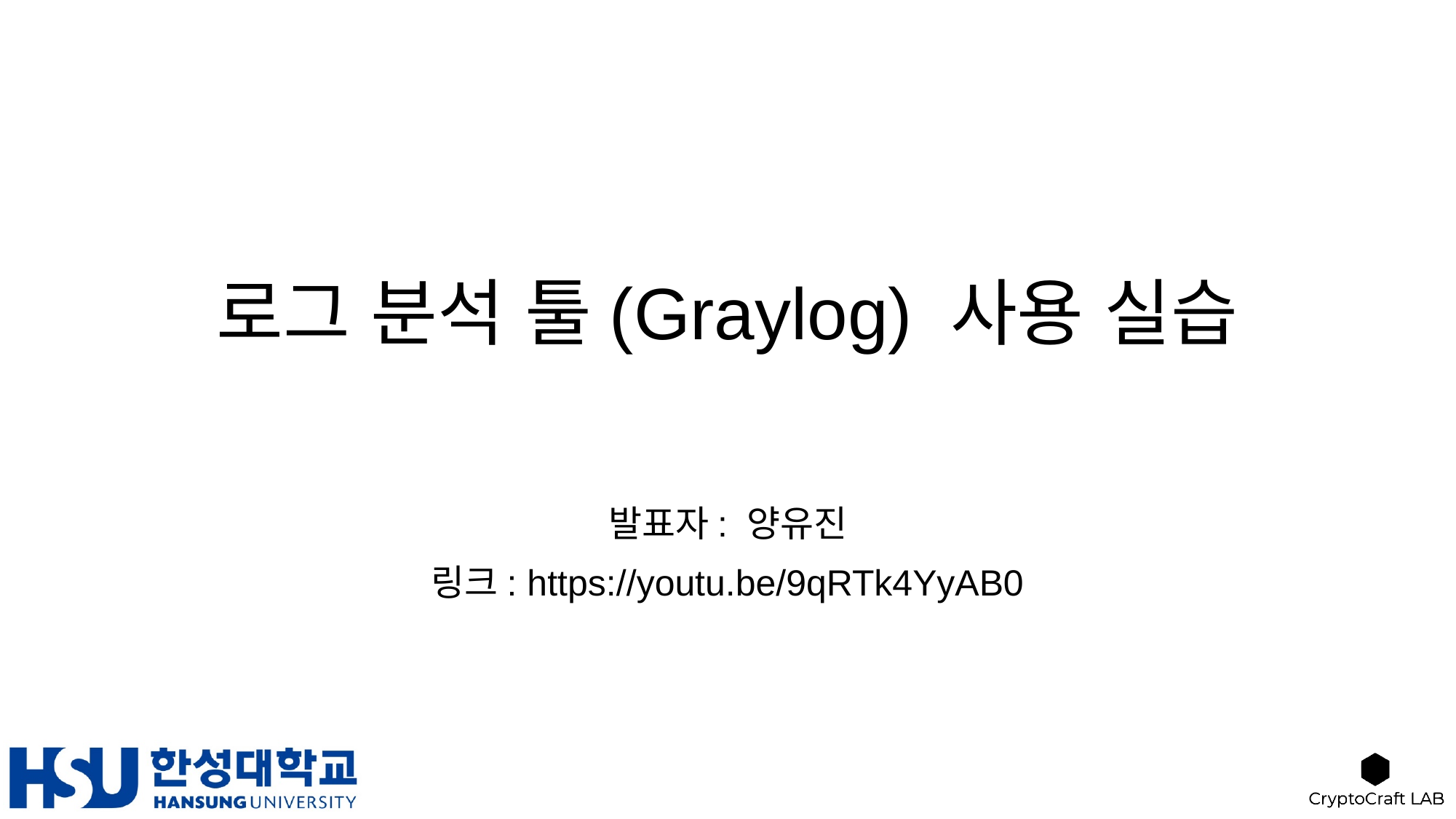

# 로그 분석 툴(Graylog) 사용 실습
발표자: 양유진
링크: https://youtu.be/9qRTk4YyAB0